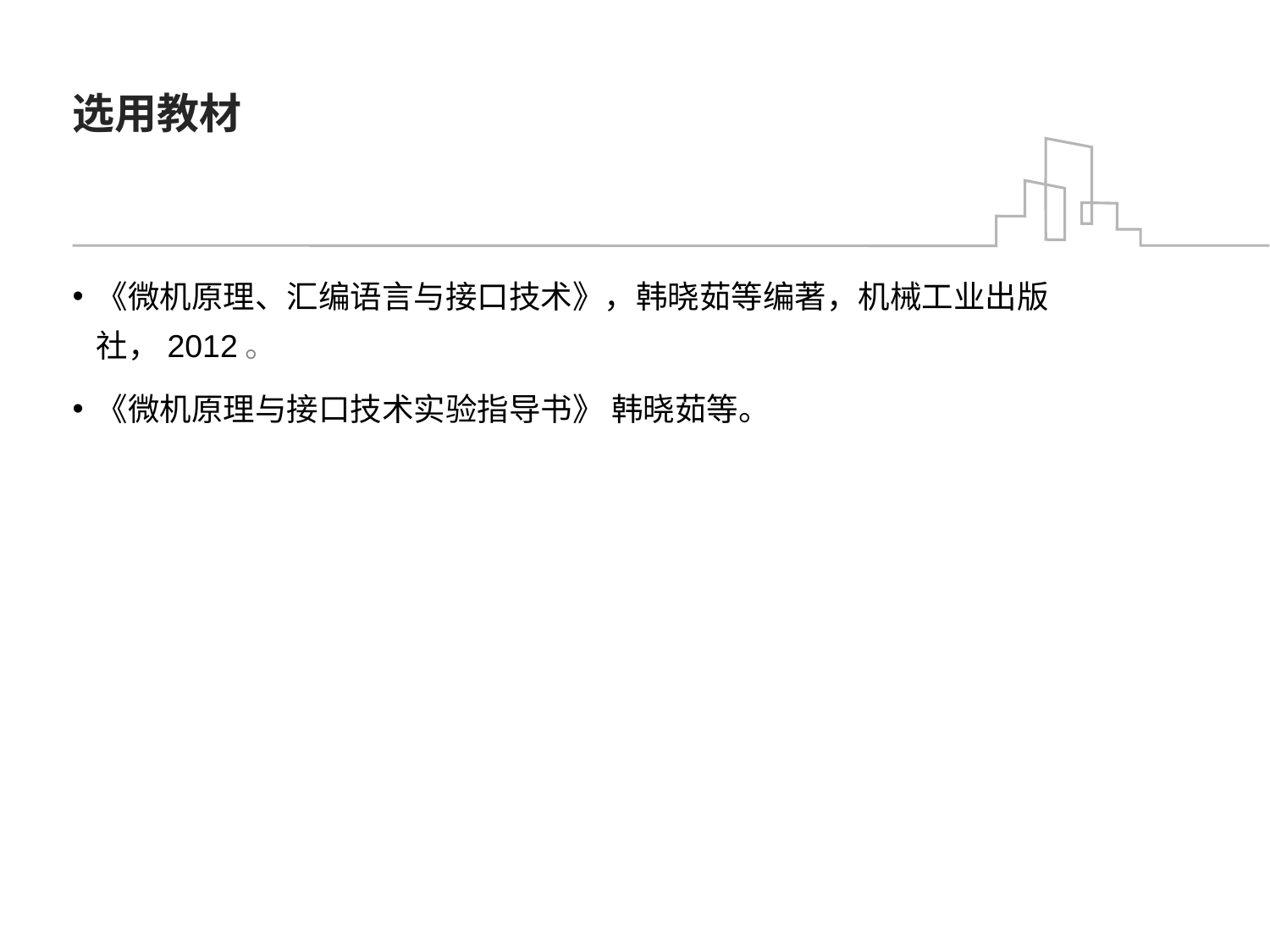

# 选用教材
《微机原理、汇编语言与接口技术》，韩晓茹等编著，机械工业出版社，2012。
《微机原理与接口技术实验指导书》 韩晓茹等。